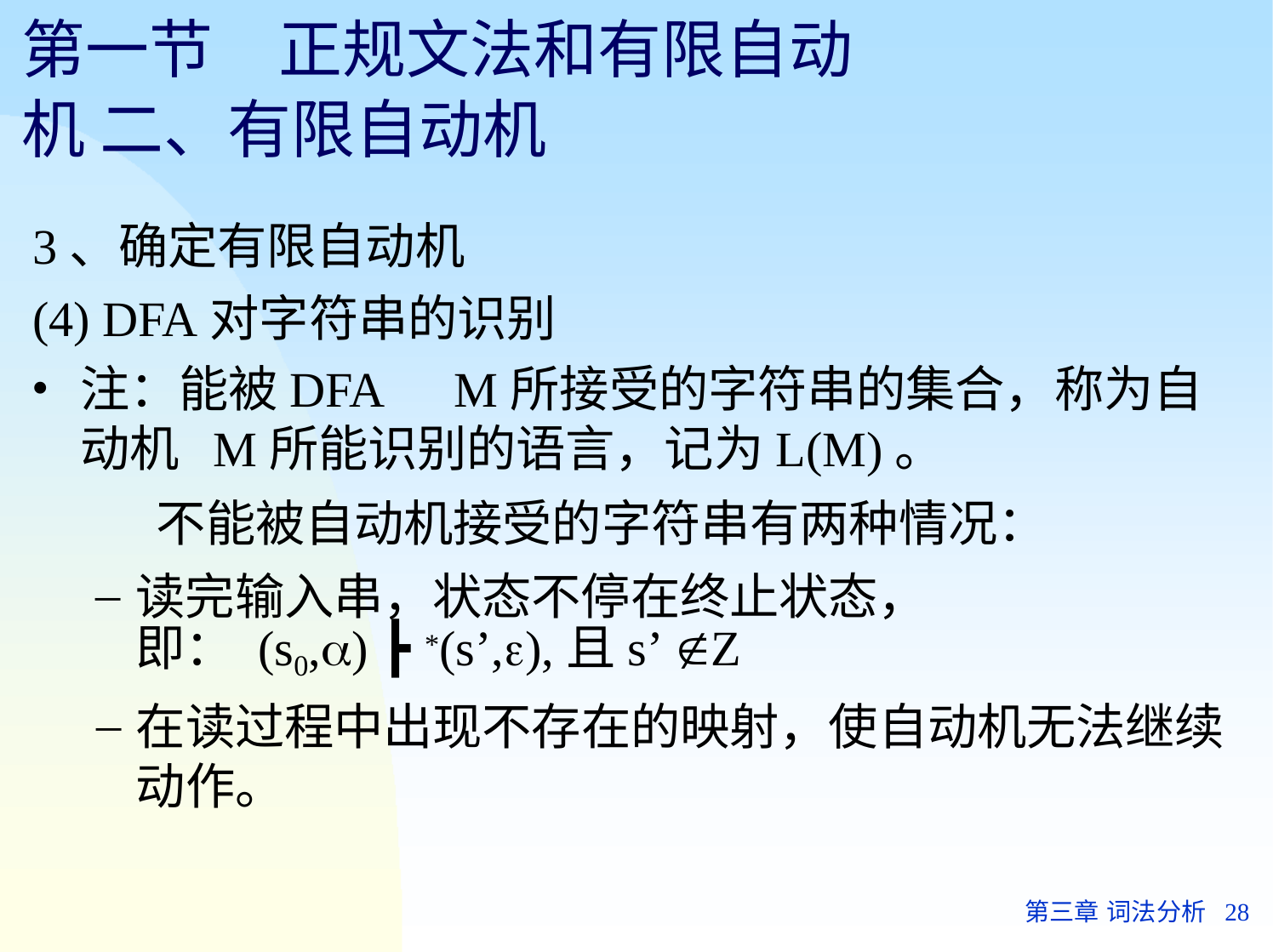

# 第一节	正规文法和有限自动机 二、有限自动机
3、确定有限自动机
(4) DFA对字符串的识别
注：能被DFA	M所接受的字符串的集合，称为自动机  M所能识别的语言，记为L(M)。
不能被自动机接受的字符串有两种情况：
读完输入串，状态不停在终止状态， 即： (s0,α) ┣ *(s’,ε),且s’ ∉Z
在读过程中出现不存在的映射，使自动机无法继续 动作。
第三章 词法分析	28